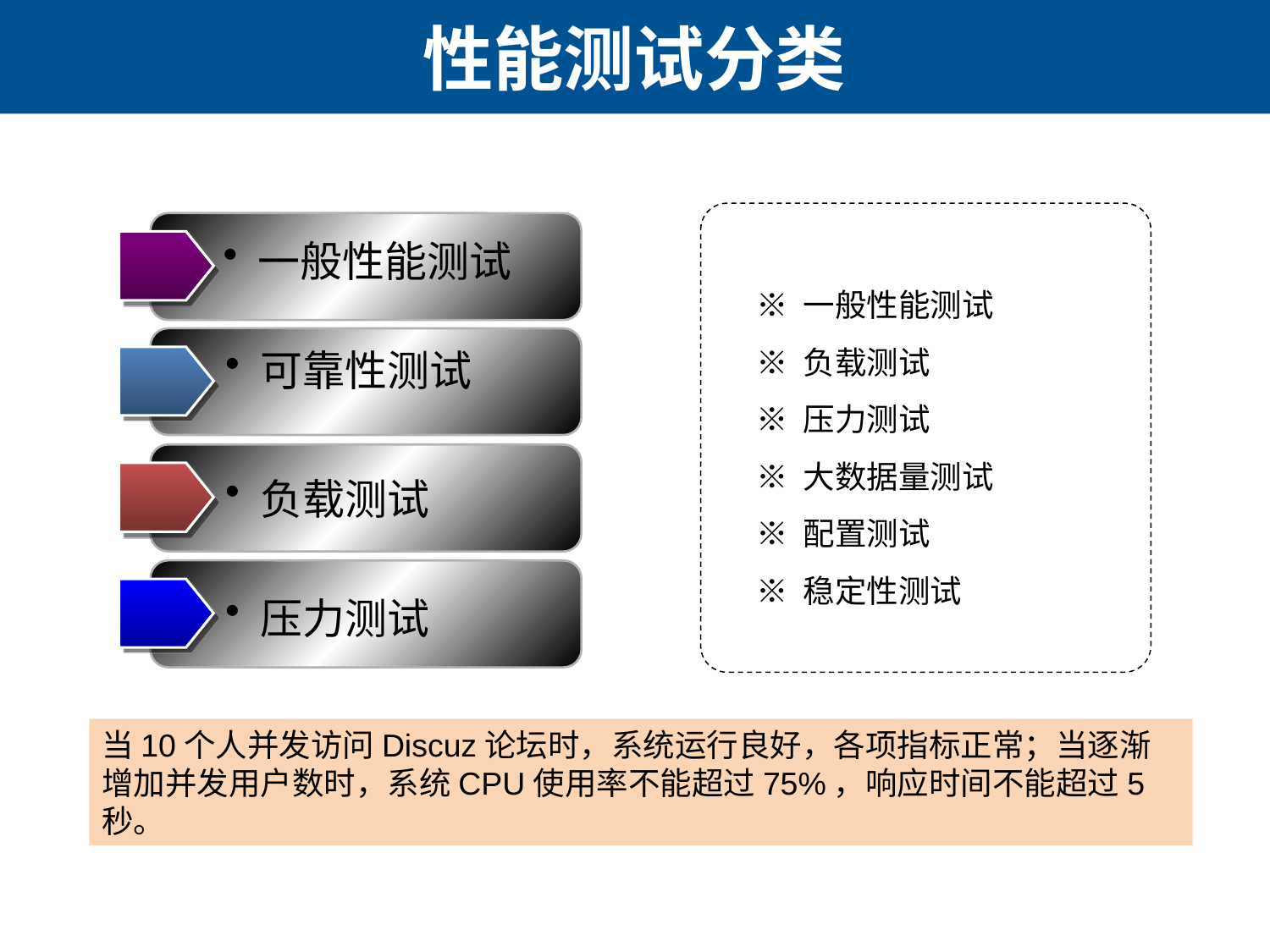

# 性能测试分类
     ※ 一般性能测试
     ※ 负载测试
     ※ 压力测试
     ※ 大数据量测试
     ※ 配置测试
     ※ 稳定性测试

 一般性能测试

 可靠性测试

 负载测试

 压力测试
当10个人并发访问Discuz论坛时，系统运行良好，各项指标正常；当逐渐增加并发用户数时，系统CPU使用率不能超过75%，响应时间不能超过5秒。